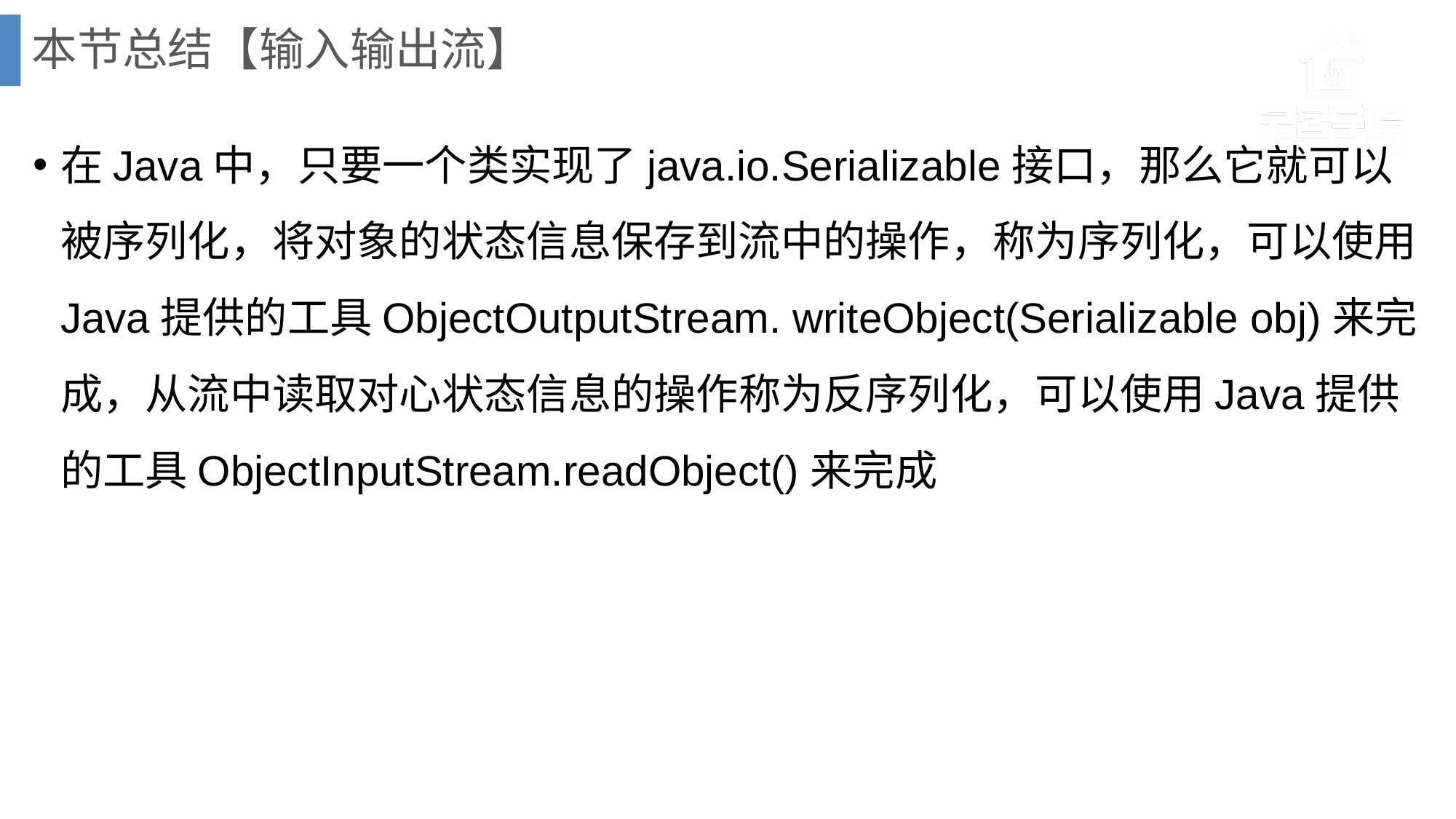

# 本节总结【输入输出流】
在Java中，只要一个类实现了java.io.Serializable接口，那么它就可以被序列化，将对象的状态信息保存到流中的操作，称为序列化，可以使用Java提供的工具ObjectOutputStream. writeObject(Serializable obj)来完成，从流中读取对心状态信息的操作称为反序列化，可以使用Java提供的工具ObjectInputStream.readObject()来完成